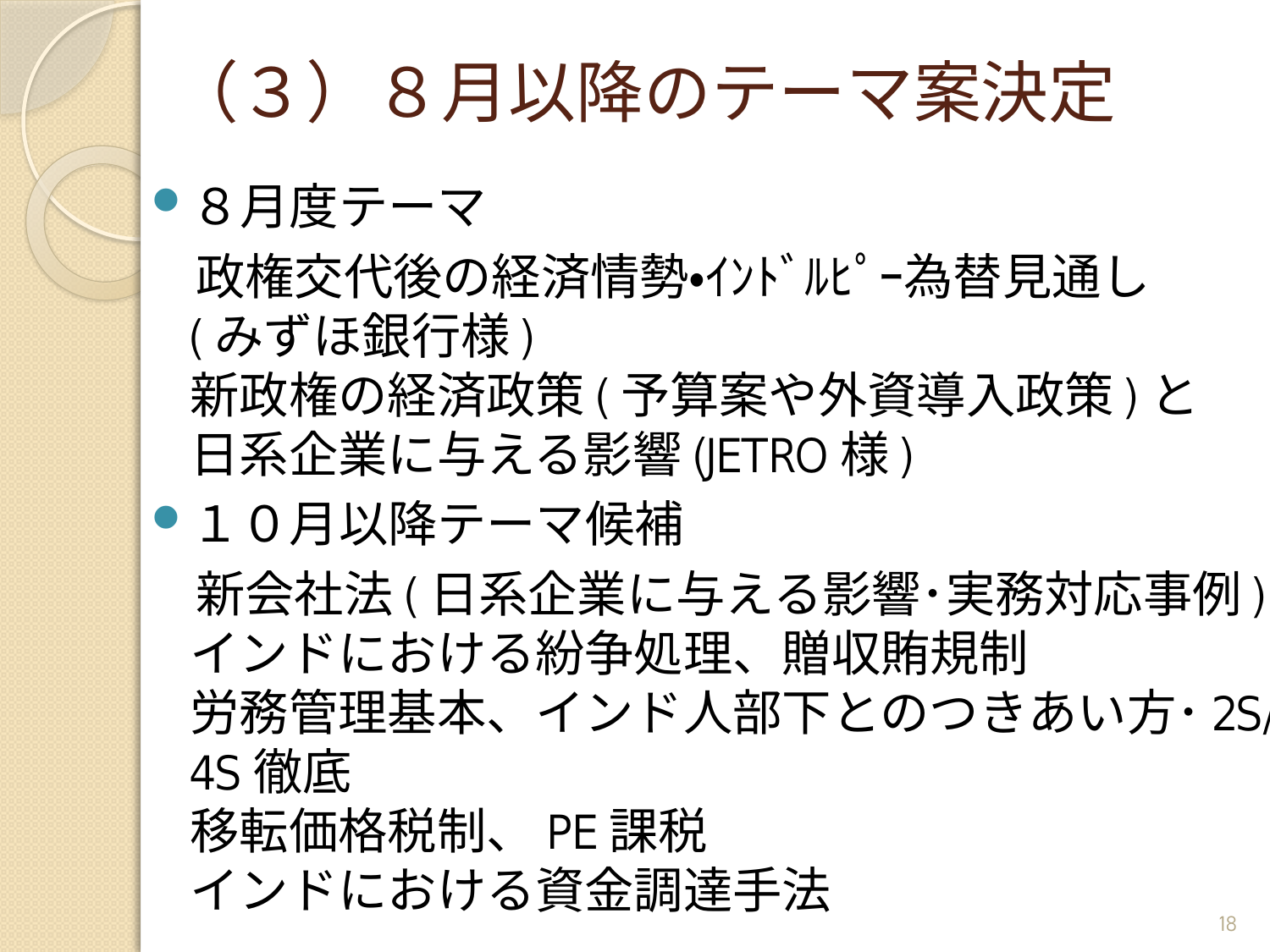

# （３）８月以降のテーマ案決定
８月度テーマ
   政権交代後の経済情勢・ｲﾝﾄﾞﾙﾋﾟｰ為替見通し
(みずほ銀行様)
新政権の経済政策(予算案や外資導入政策)と
日系企業に与える影響(JETRO様)
１０月以降テーマ候補
   新会社法(日系企業に与える影響･実務対応事例)・インドにおける紛争処理、贈収賄規制
労務管理基本、インド人部下とのつきあい方･2S/4S徹底
移転価格税制、PE課税
インドにおける資金調達手法

18